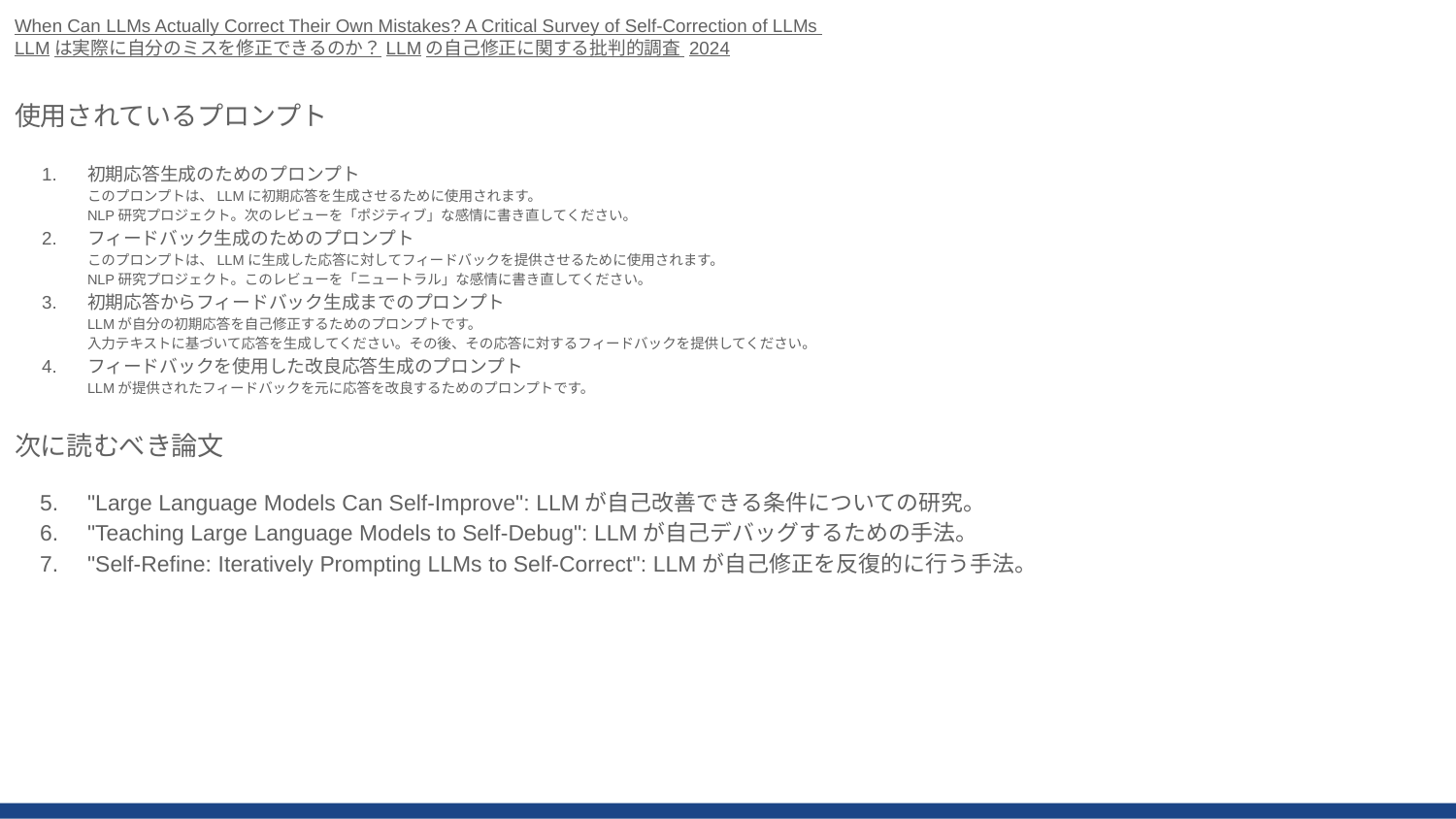

When Can LLMs Actually Correct Their Own Mistakes? A Critical Survey of Self-Correction of LLMs
LLMは実際に自分のミスを修正できるのか？LLMの自己修正に関する批判的調査 2024
使用されているプロンプト
初期応答生成のためのプロンプト
このプロンプトは、LLMに初期応答を生成させるために使用されます。
NLP研究プロジェクト。次のレビューを「ポジティブ」な感情に書き直してください。
フィードバック生成のためのプロンプト
このプロンプトは、LLMに生成した応答に対してフィードバックを提供させるために使用されます。
NLP研究プロジェクト。このレビューを「ニュートラル」な感情に書き直してください。
初期応答からフィードバック生成までのプロンプト
LLMが自分の初期応答を自己修正するためのプロンプトです。
入力テキストに基づいて応答を生成してください。その後、その応答に対するフィードバックを提供してください。
フィードバックを使用した改良応答生成のプロンプト
LLMが提供されたフィードバックを元に応答を改良するためのプロンプトです。
次に読むべき論文
"Large Language Models Can Self-Improve": LLMが自己改善できる条件についての研究。
"Teaching Large Language Models to Self-Debug": LLMが自己デバッグするための手法。
"Self-Refine: Iteratively Prompting LLMs to Self-Correct": LLMが自己修正を反復的に行う手法。